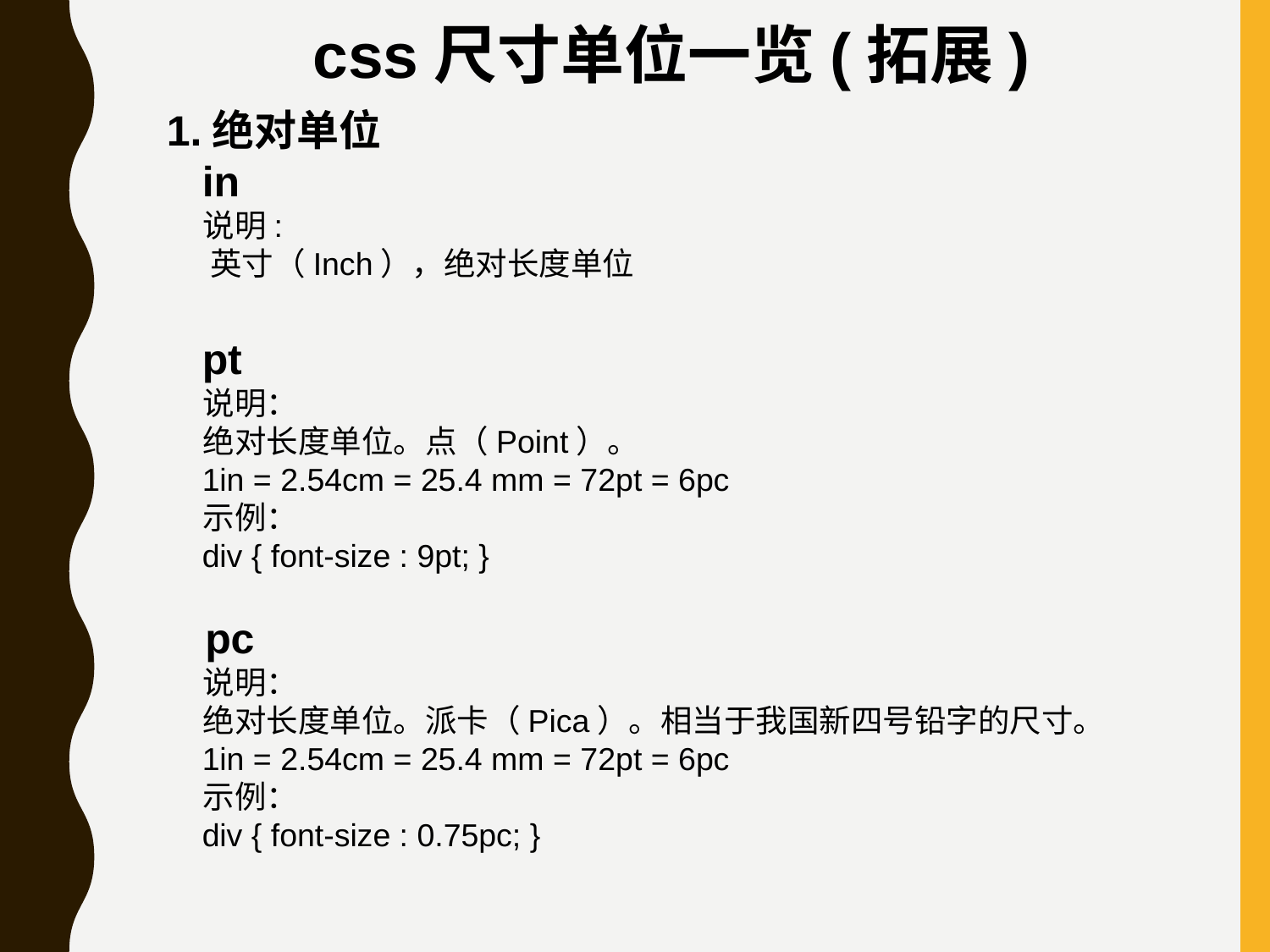

css尺寸单位一览(拓展)
1.绝对单位
   in
    说明:
     英寸（Inch），绝对长度单位

    pt
    说明：
    绝对长度单位。点（Point）。
    1in = 2.54cm = 25.4 mm = 72pt = 6pc
    示例：
    div { font-size : 9pt; }

    pc
    说明：
    绝对长度单位。派卡（Pica）。相当于我国新四号铅字的尺寸。
    1in = 2.54cm = 25.4 mm = 72pt = 6pc
    示例：
    div { font-size : 0.75pc; }